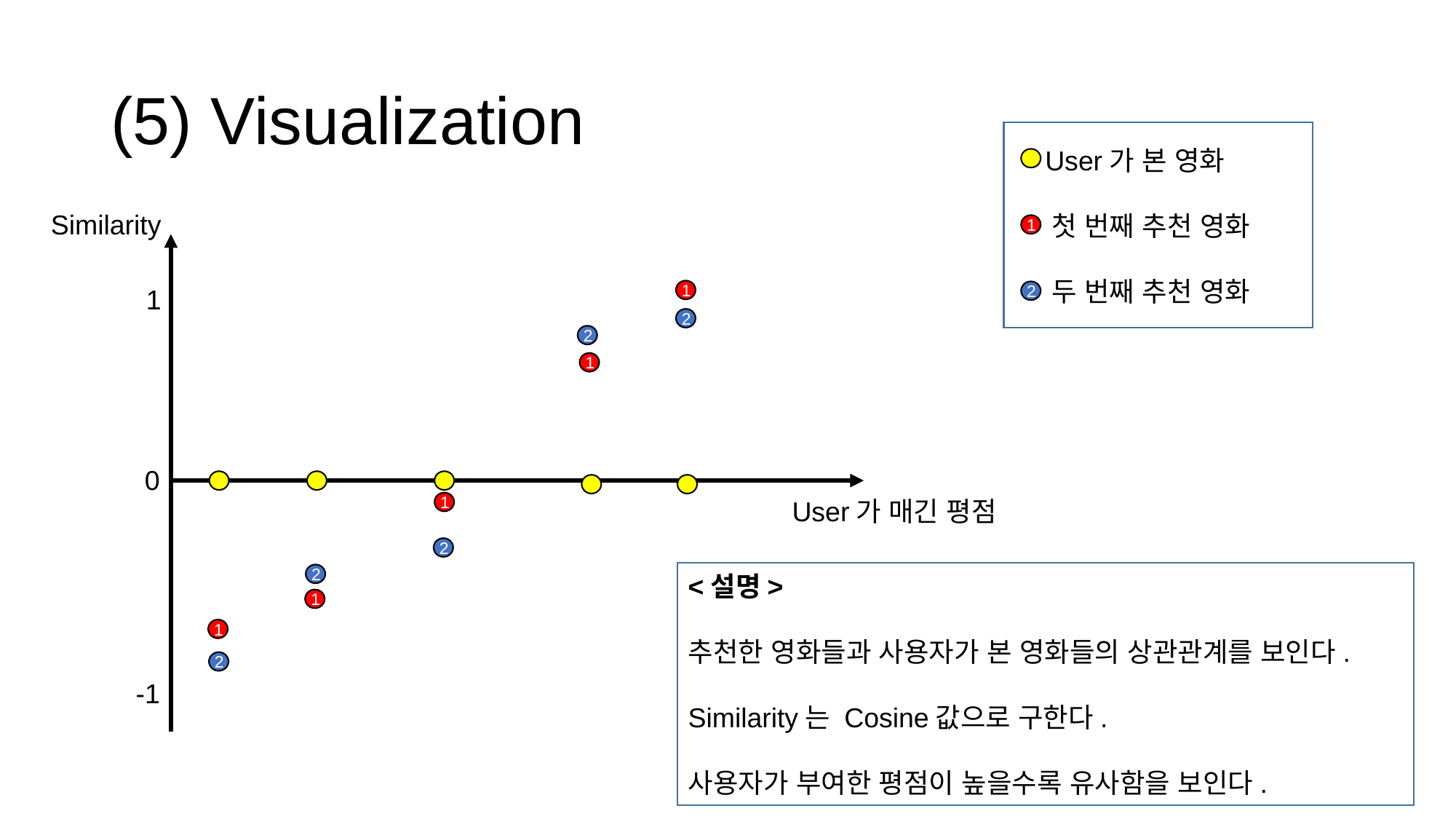

# (5) Visualization
    User가 본 영화

    첫 번째 추천 영화

    두 번째 추천 영화

Similarity
1
1
1
2
2
2
1
0

User가 매긴 평점
1
2
<설명>

추천한 영화들과 사용자가 본 영화들의 상관관계를 보인다.

Similarity는 Cosine값으로 구한다.

사용자가 부여한 평점이 높을수록 유사함을 보인다.
2
1
1
2
-1